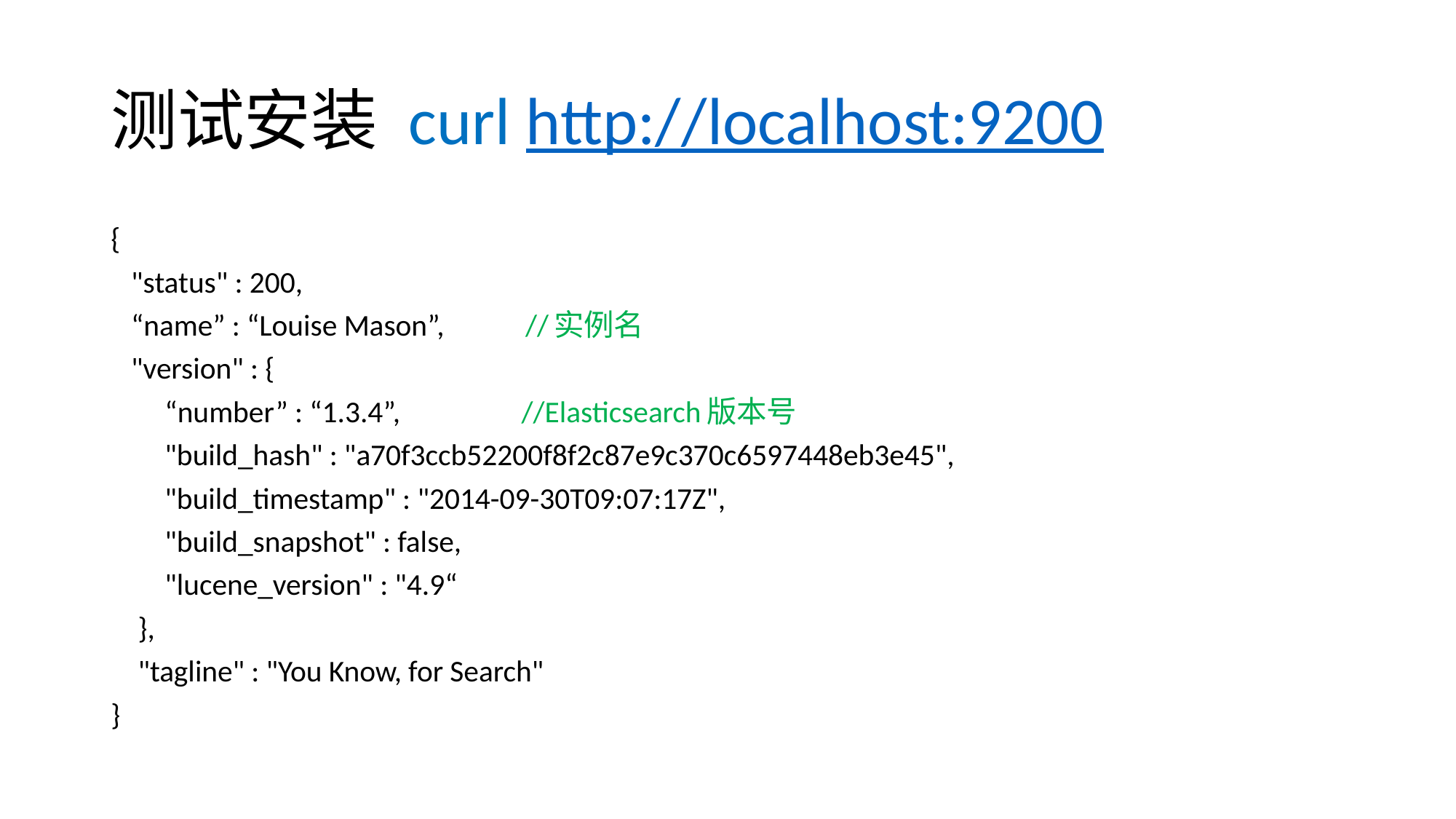

# 测试安装 curl http://localhost:9200
{
   "status" : 200,
   “name” : “Louise Mason”,            //实例名
   "version" : {
        “number” : “1.3.4”,                  //Elasticsearch版本号
        "build_hash" : "a70f3ccb52200f8f2c87e9c370c6597448eb3e45",
        "build_timestamp" : "2014-09-30T09:07:17Z",
        "build_snapshot" : false,
        "lucene_version" : "4.9“
    },
    "tagline" : "You Know, for Search"
}